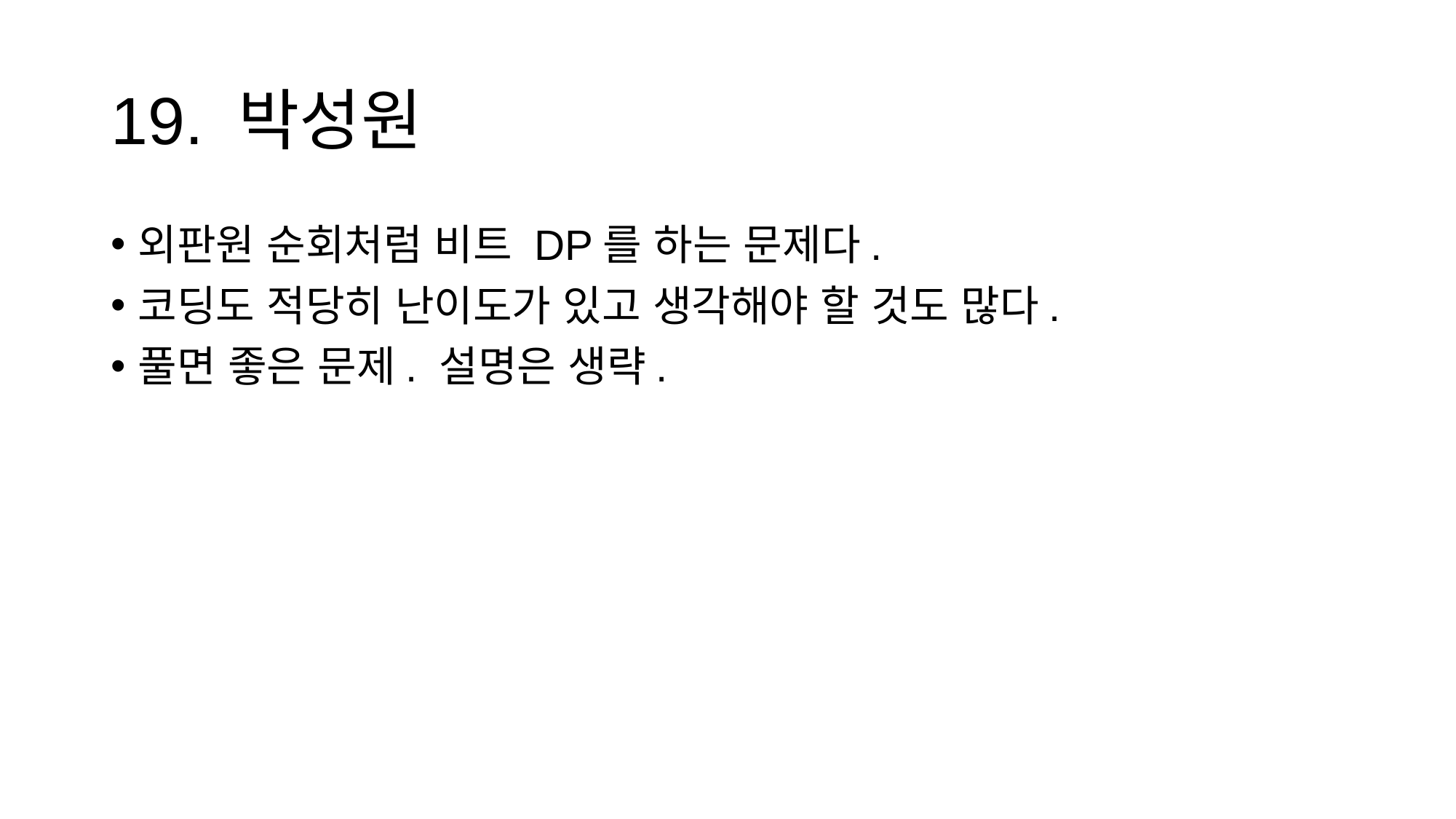

# 19. 박성원
외판원 순회처럼 비트 DP를 하는 문제다.
코딩도 적당히 난이도가 있고 생각해야 할 것도 많다.
풀면 좋은 문제. 설명은 생략.